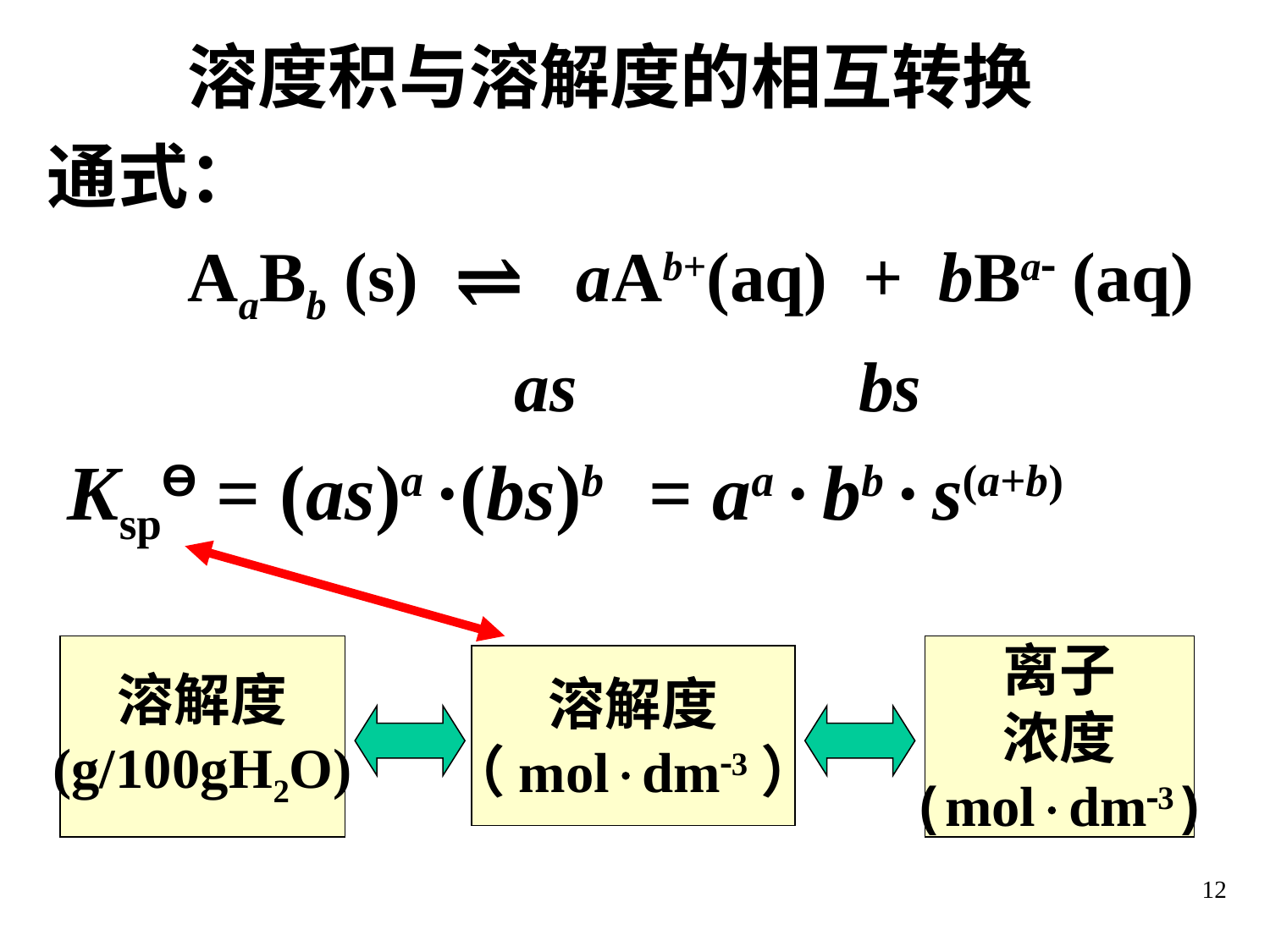

溶度积与溶解度的相互转换
通式：
        AaBb (s)  ⇌   aAb+(aq)  +  bBa− (aq)
                                              as                bs
KspƟ = (as)a ·(bs)b    = aa · bb · s(a+b)

溶解度
(g/100gH2O)
离子
浓度
(mol⋅dm−3)
溶解度
（mol⋅dm−3）

12